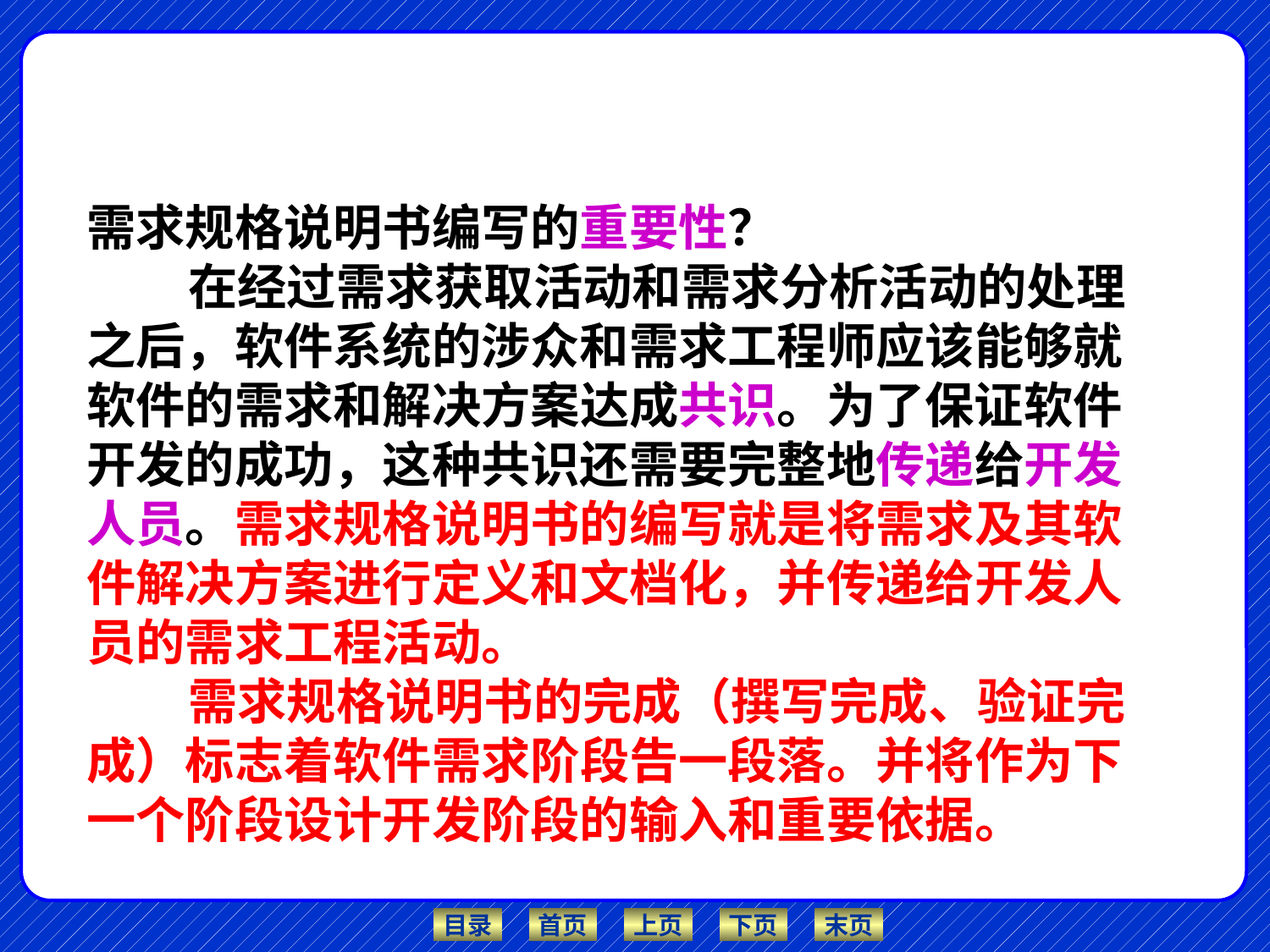

#
需求规格说明书编写的重要性？
        在经过需求获取活动和需求分析活动的处理之后，软件系统的涉众和需求工程师应该能够就软件的需求和解决方案达成共识。为了保证软件开发的成功，这种共识还需要完整地传递给开发人员。需求规格说明书的编写就是将需求及其软件解决方案进行定义和文档化，并传递给开发人员的需求工程活动。
        需求规格说明书的完成（撰写完成、验证完成）标志着软件需求阶段告一段落。并将作为下一个阶段设计开发阶段的输入和重要依据。